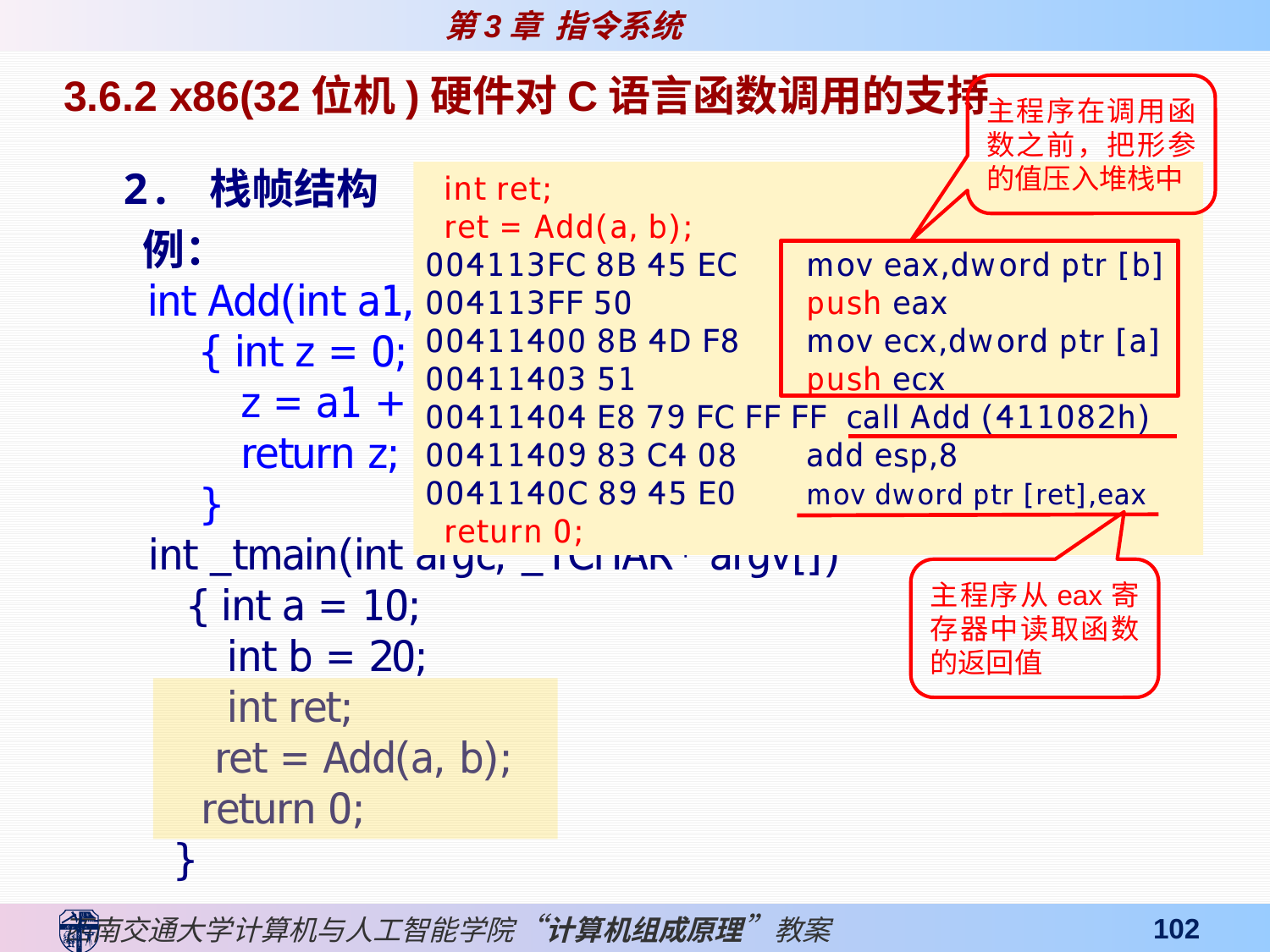

3.6.2 x86(32位机)硬件对C语言函数调用的支持
主程序在调用函数之前，把形参的值压入堆栈中
2. 栈帧结构
 例：
  int Add(int a1, int b1)
      { int z = 0;
         z = a1 + b1;
         return z;
      }
  int _tmain(int argc, _TCHAR* argv[])
     { int a = 10;
        int b = 20;
        int ret;
       ret = Add(a, b);
      return 0;
    }

  int ret;
  ret = Add(a, b);
004113FC 8B 45 EC	mov eax,dword ptr [b]
004113FF 50 		push eax
00411400 8B 4D F8	mov ecx,dword ptr [a]
00411403 51		push ecx
00411404 E8 79 FC FF FF  call Add (411082h)
00411409 83 C4 08 	add esp,8
0041140C 89 45 E0 	mov dword ptr [ret],eax
  return 0;

主程序从eax寄存器中读取函数的返回值